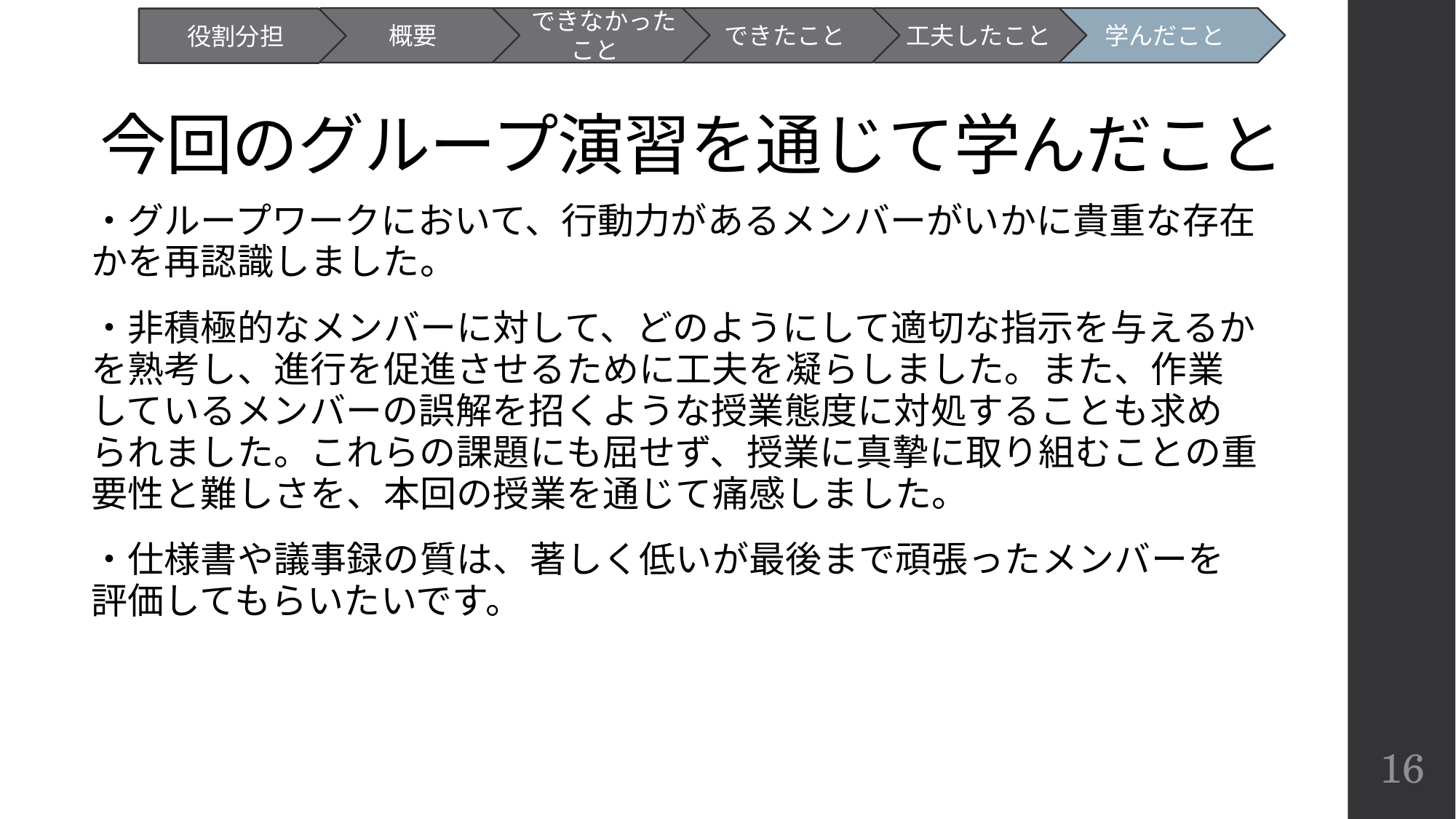

概要
　できなかったこと
できたこと
 工夫したこと
学んだこと
役割分担
# 今回のグループ演習を通じて学んだこと
・グループワークにおいて、行動力があるメンバーがいかに貴重な存在かを再認識しました。
・非積極的なメンバーに対して、どのようにして適切な指示を与えるかを熟考し、進行を促進させるために工夫を凝らしました。また、作業しているメンバーの誤解を招くような授業態度に対処することも求められました。これらの課題にも屈せず、授業に真摯に取り組むことの重要性と難しさを、本回の授業を通じて痛感しました。
・仕様書や議事録の質は、著しく低いが最後まで頑張ったメンバーを評価してもらいたいです。
16